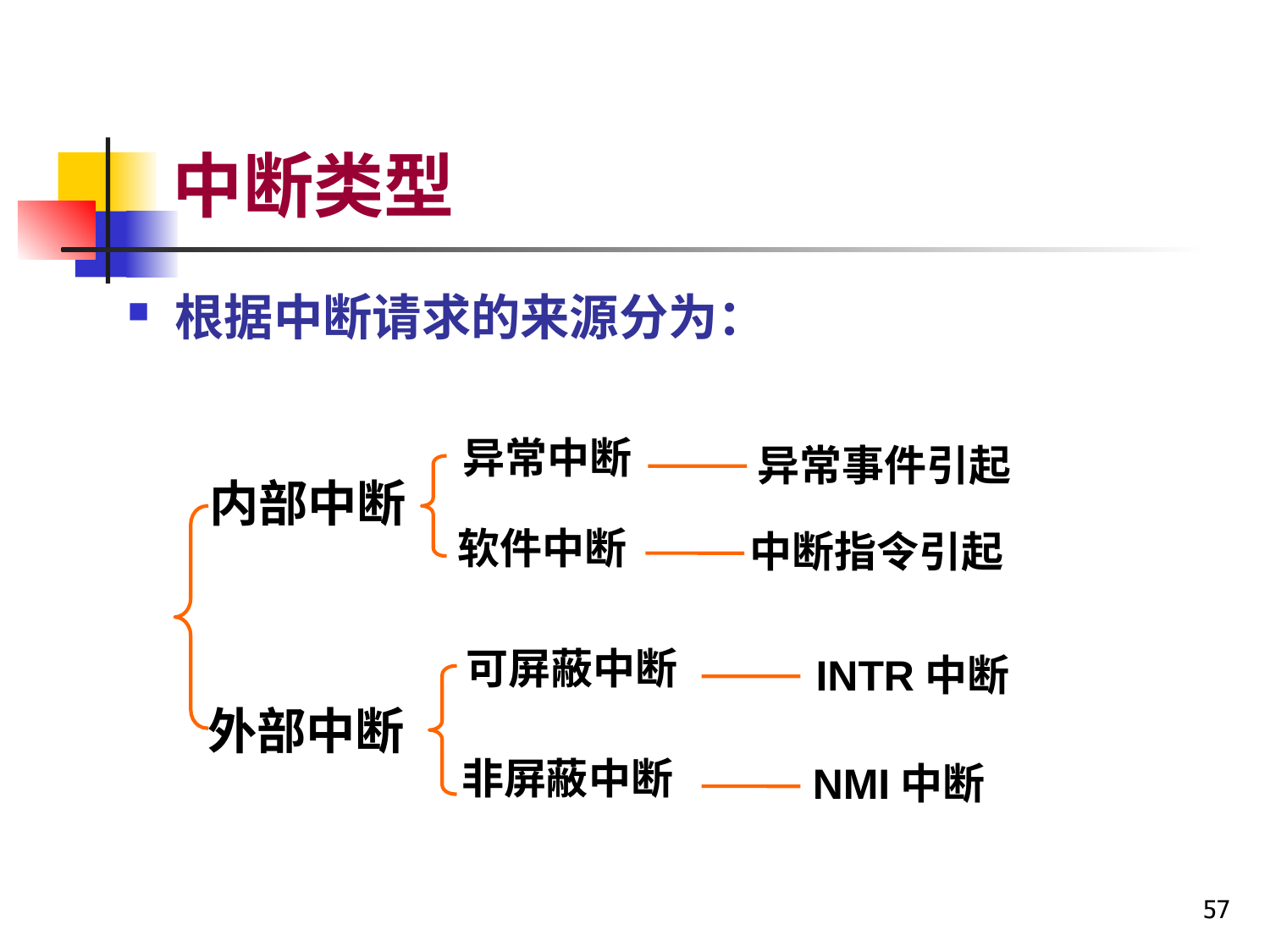

# 中断类型
根据中断请求的来源分为：
异常中断
异常事件引起

内部中断

软件中断
中断指令引起

可屏蔽中断
INTR中断

外部中断
非屏蔽中断
NMI中断

57